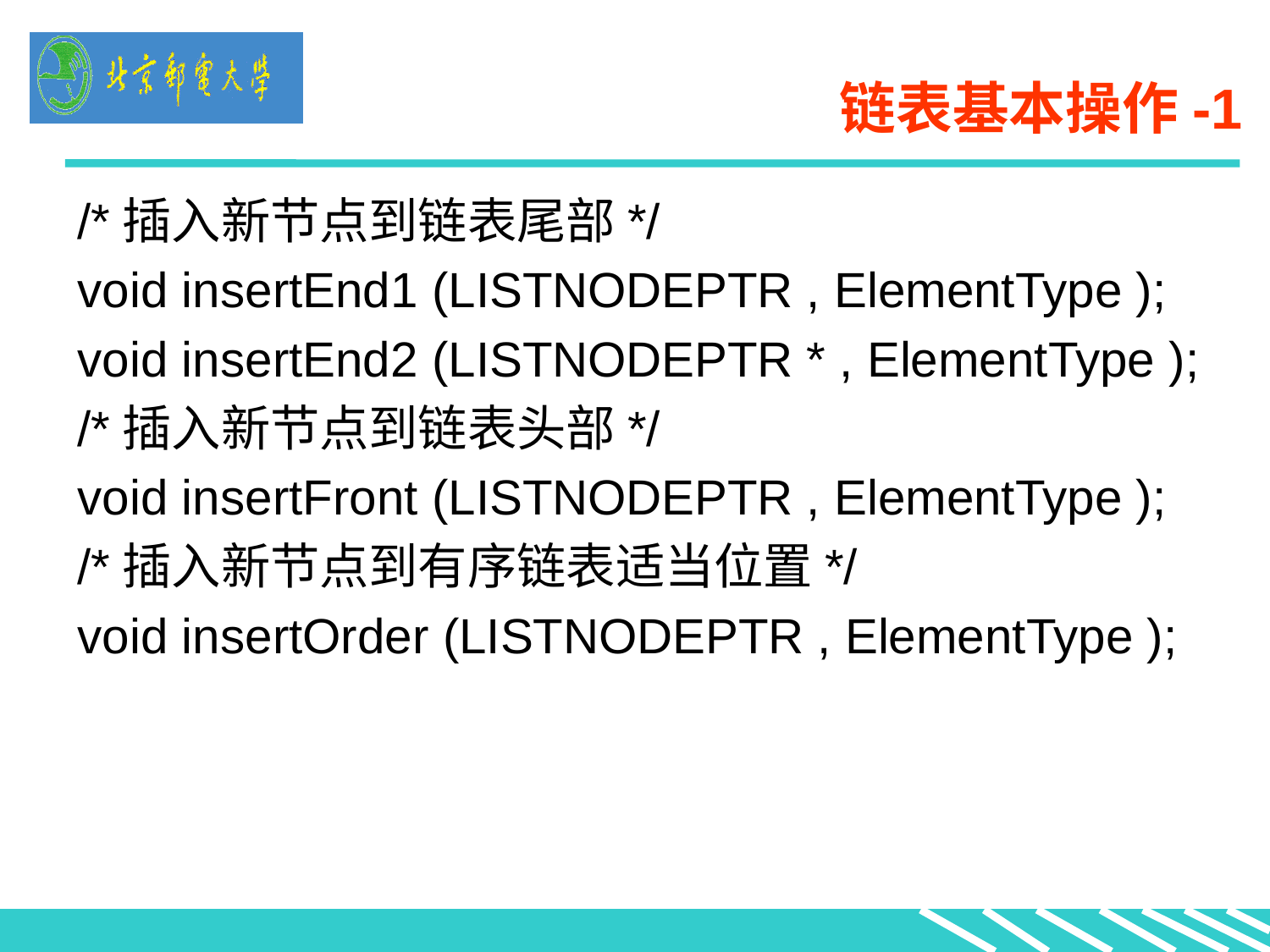

# 链表基本操作-1
/*插入新节点到链表尾部*/
void insertEnd1 (LISTNODEPTR , ElementType );
void insertEnd2 (LISTNODEPTR * , ElementType );
/*插入新节点到链表头部*/
void insertFront (LISTNODEPTR , ElementType );
/*插入新节点到有序链表适当位置*/
void insertOrder (LISTNODEPTR , ElementType );